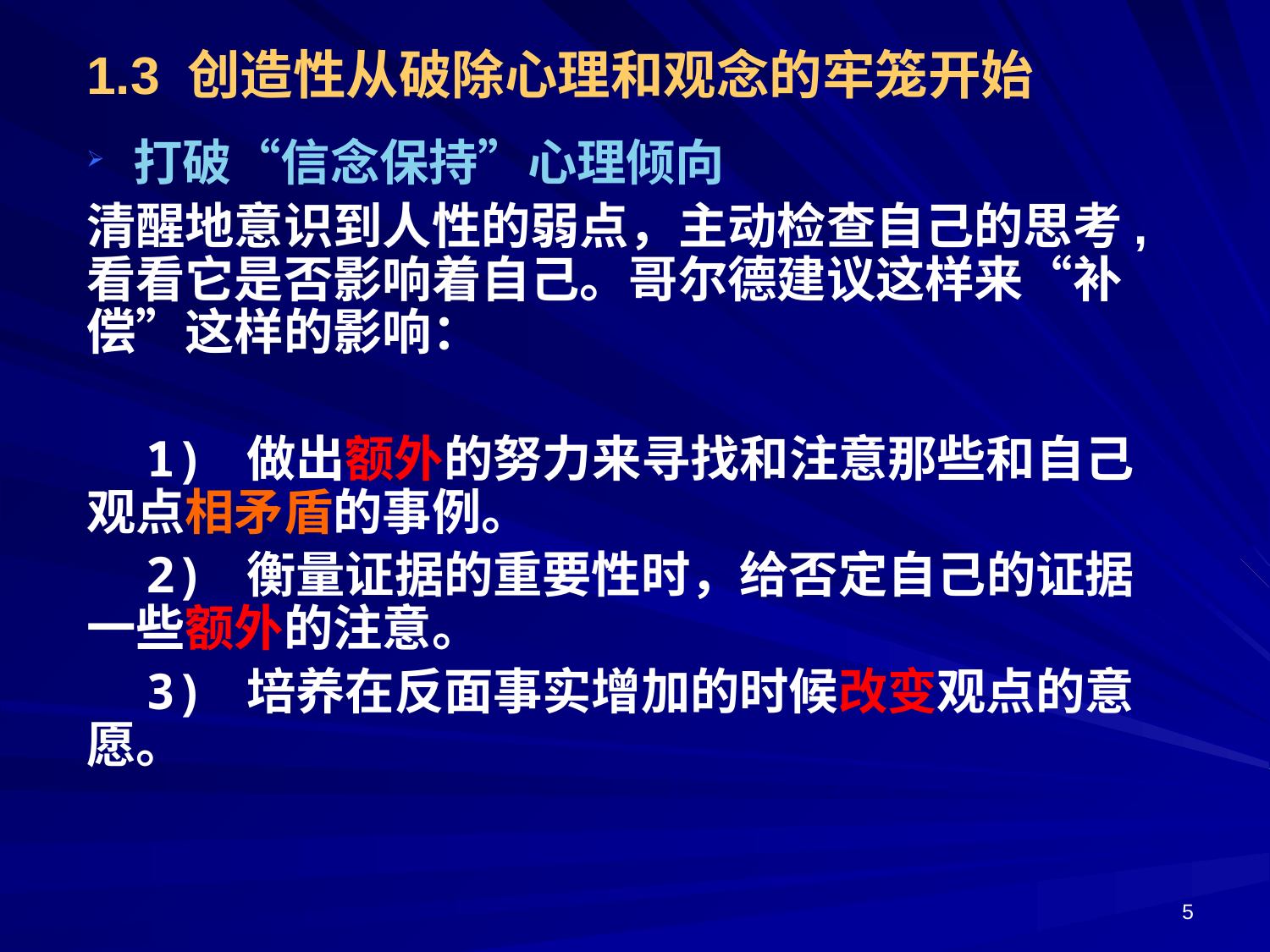

1.3 创造性从破除心理和观念的牢笼开始

 打破“信念保持”心理倾向
清醒地意识到人性的弱点，主动检查自己的思考,看看它是否影响着自己。哥尔德建议这样来“补偿”这样的影响：

  1) 做出额外的努力来寻找和注意那些和自己观点相矛盾的事例。
  2) 衡量证据的重要性时，给否定自己的证据一些额外的注意。
  3) 培养在反面事实增加的时候改变观点的意愿。

5